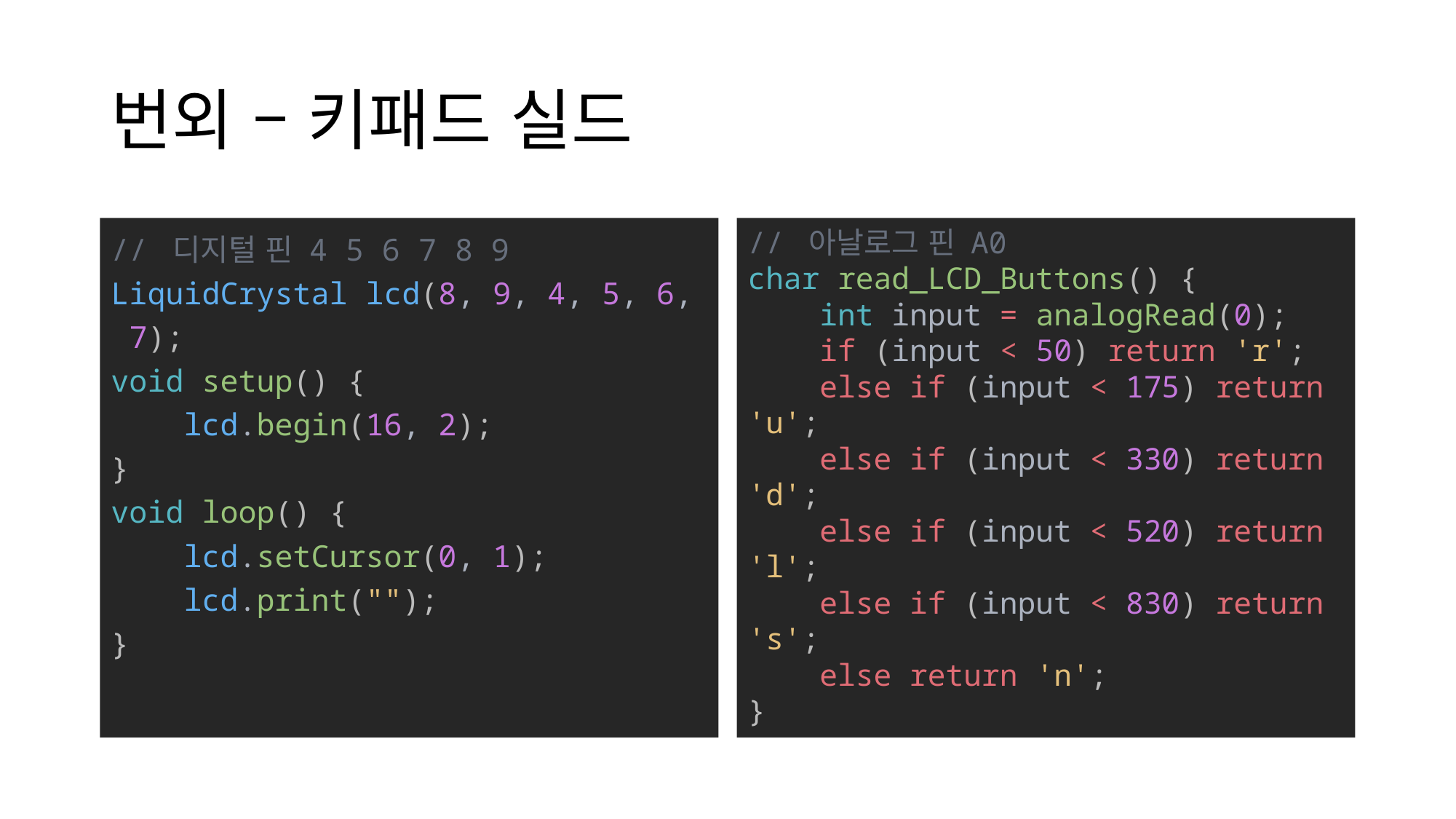

# 번외 – 키패드 실드
// 디지털 핀 4 5 6 7 8 9
LiquidCrystal lcd(8, 9, 4, 5, 6, 7);
void setup() {
    lcd.begin(16, 2);
}
void loop() {
    lcd.setCursor(0, 1);
    lcd.print("");
}
// 아날로그 핀 A0
char read_LCD_Buttons() {
    int input = analogRead(0);
    if (input < 50) return 'r';
    else if (input < 175) return 'u';
    else if (input < 330) return 'd';
    else if (input < 520) return 'l';
    else if (input < 830) return 's';
    else return 'n';
}